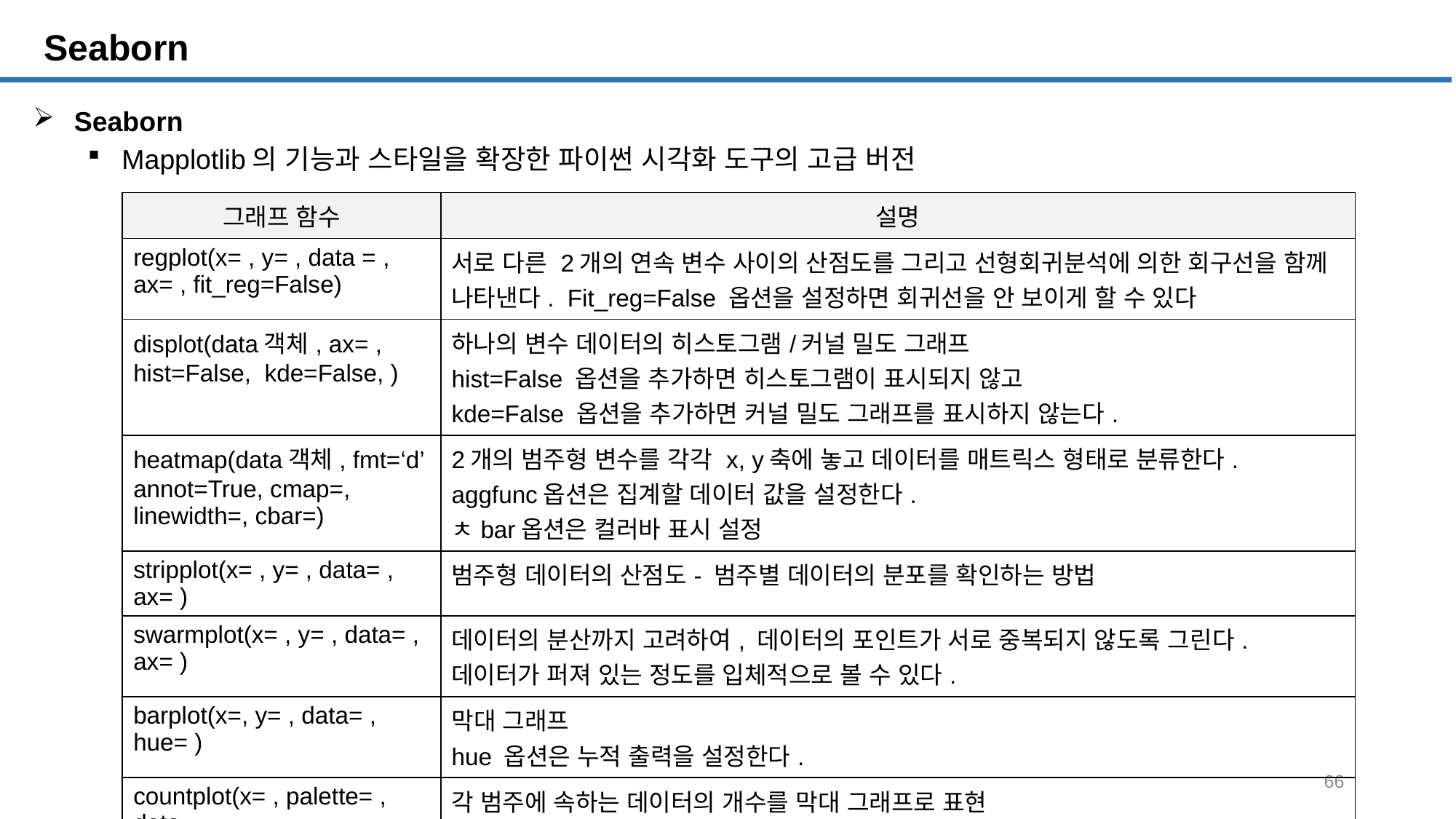

SQL 튜닝 개요
# Seaborn

Seaborn
Mapplotlib의 기능과 스타일을 확장한 파이썬 시각화 도구의 고급 버전

| 그래프 함수 | 설명 |
| --- | --- |
| regplot(x= , y= , data = , ax= , fit\_reg=False) | 서로 다른 2개의 연속 변수 사이의 산점도를 그리고 선형회귀분석에 의한 회구선을 함께 나타낸다. Fit\_reg=False 옵션을 설정하면 회귀선을 안 보이게 할 수 있다 |
| displot(data객체, ax= , hist=False, kde=False, ) | 하나의 변수 데이터의 히스토그램/커널 밀도 그래프 hist=False 옵션을 추가하면 히스토그램이 표시되지 않고 kde=False 옵션을 추가하면 커널 밀도 그래프를 표시하지 않는다. |
| heatmap(data객체, fmt=‘d’ annot=True, cmap=, linewidth=, cbar=) | 2개의 범주형 변수를 각각 x, y축에 놓고 데이터를 매트릭스 형태로 분류한다. aggfunc옵션은 집계할 데이터 값을 설정한다. ㅊbar옵션은 컬러바 표시 설정 |
| stripplot(x= , y= , data= , ax= ) | 범주형 데이터의 산점도- 범주별 데이터의 분포를 확인하는 방법 |
| swarmplot(x= , y= , data= , ax= ) | 데이터의 분산까지 고려하여, 데이터의 포인트가 서로 중복되지 않도록 그린다. 데이터가 퍼져 있는 정도를 입체적으로 볼 수 있다. |
| barplot(x=, y= , data= , hue= ) | 막대 그래프 hue 옵션은 누적 출력을 설정한다. |
| countplot(x= , palette= , data= | 각 범주에 속하는 데이터의 개수를 막대 그래프로 표현 |
66